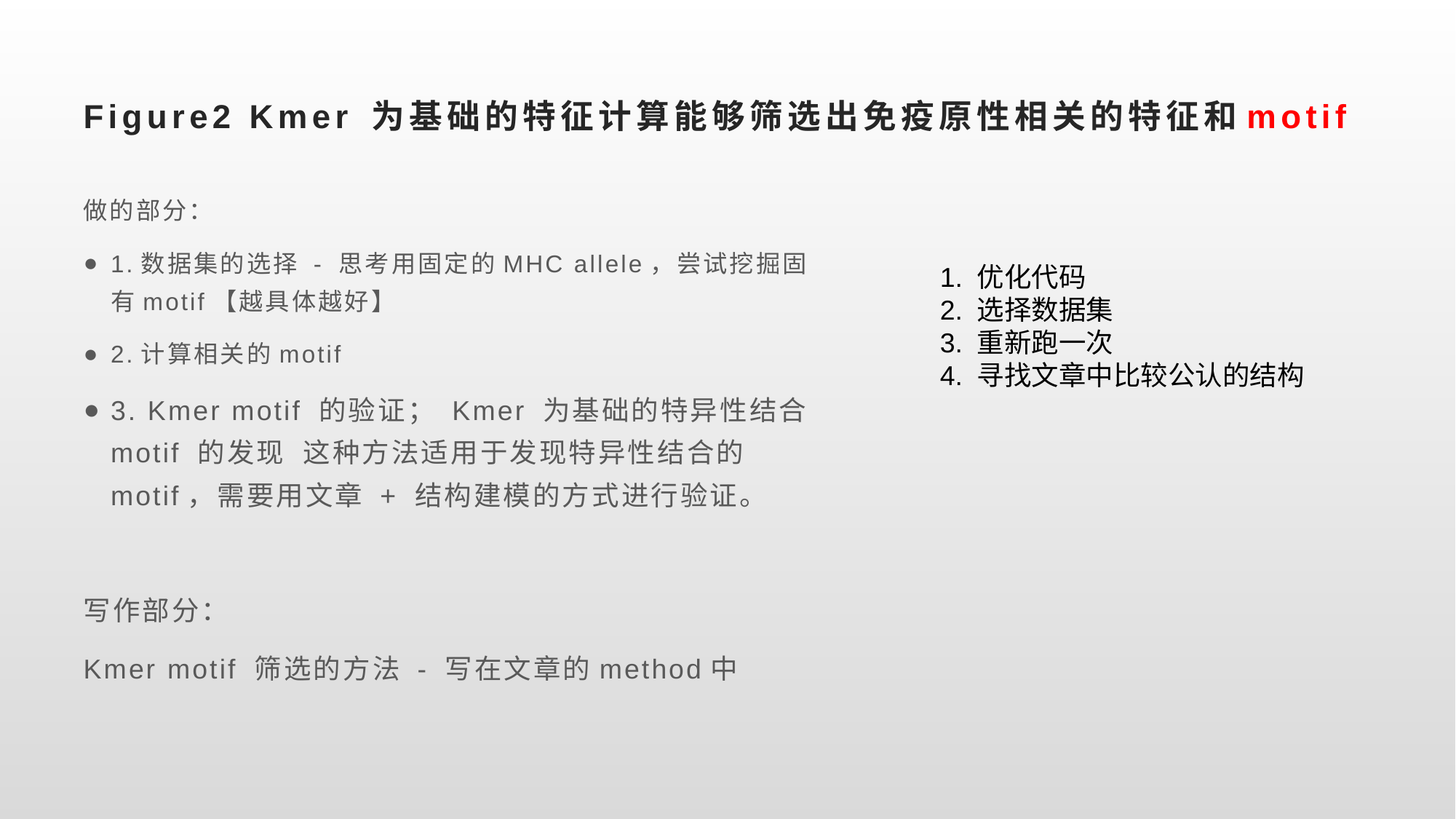

# Figure2 Kmer 为基础的特征计算能够筛选出免疫原性相关的特征和motif
做的部分：
1.数据集的选择 - 思考用固定的MHC allele，尝试挖掘固有motif【越具体越好】
2.计算相关的motif
3. Kmer motif 的验证； Kmer 为基础的特异性结合motif 的发现  这种方法适用于发现特异性结合的motif，需要用文章 + 结构建模的方式进行验证。

写作部分：
Kmer motif 筛选的方法 - 写在文章的method中
1. 优化代码
2. 选择数据集
3. 重新跑一次
4. 寻找文章中比较公认的结构